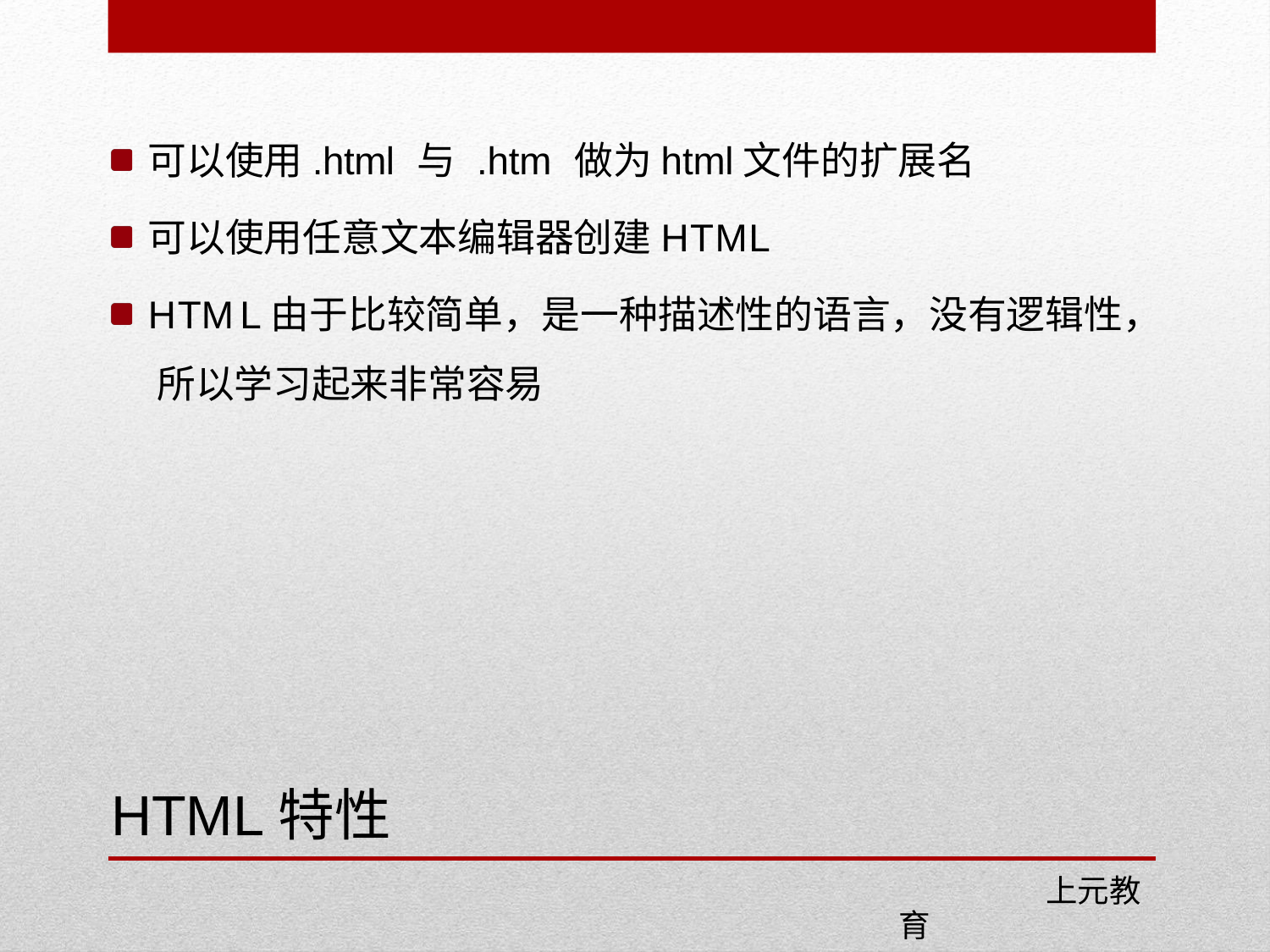

# 可以使用.html 与 .htm 做为html文件的扩展名
可以使用任意文本编辑器创建HTML
HTML由于比较简单，是一种描述性的语言，没有逻辑性， 所以学习起来非常容易

HTML特性
              上元教育